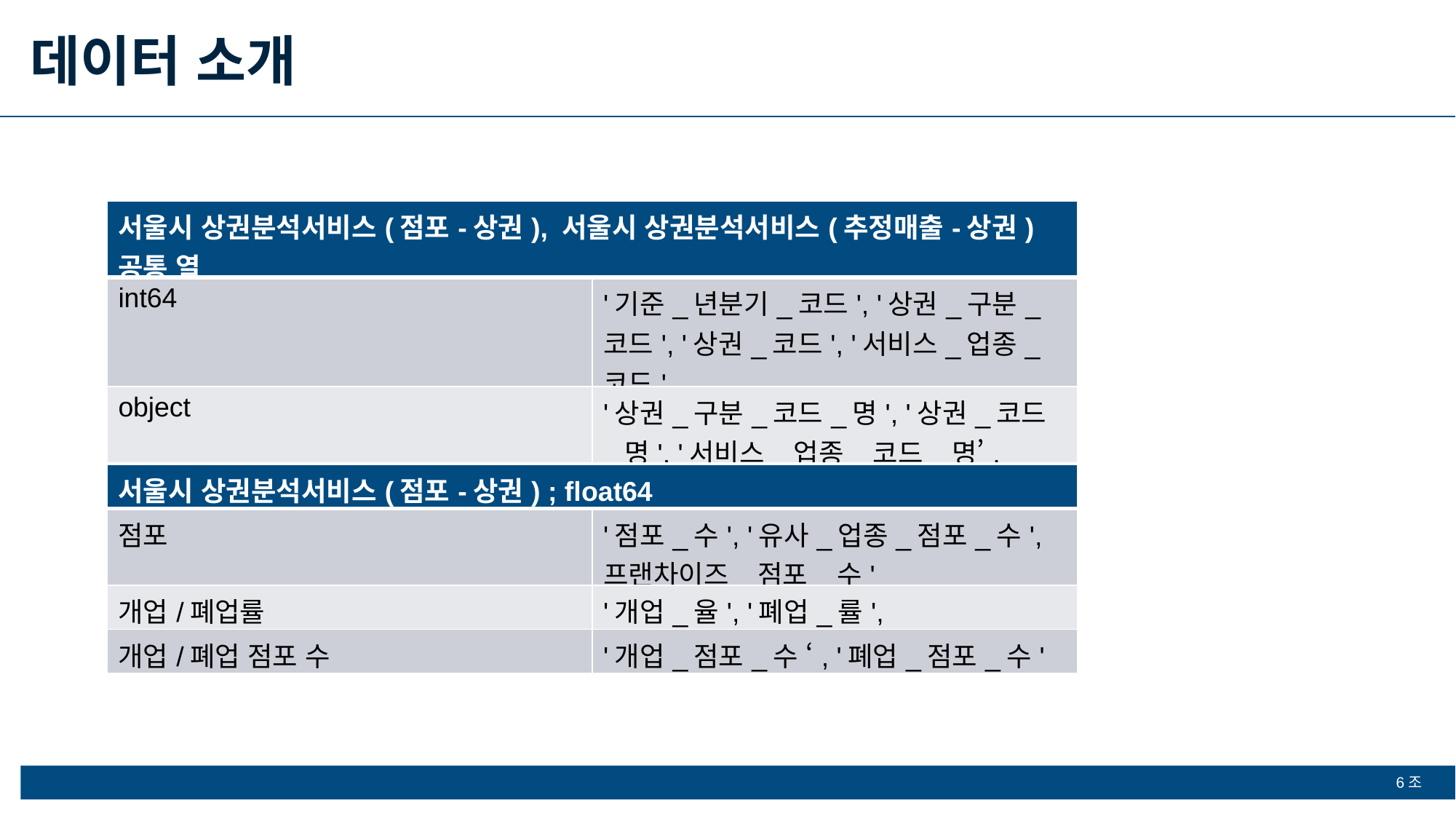

데이터 소개
| 서울시 상권분석서비스(점포-상권), 서울시 상권분석서비스(추정매출-상권) 공통 열 |  |
| --- | --- |
| int64 | '기준\_년분기\_코드', '상권\_구분\_코드', '상권\_코드', '서비스\_업종\_코드', |
| object | '상권\_구분\_코드\_명', '상권\_코드\_명', '서비스\_업종\_코드\_명’, |
| 서울시 상권분석서비스(점포-상권) ; float64 |  |
| --- | --- |
| 점포 | '점포\_수', '유사\_업종\_점포\_수', 프랜차이즈\_점포\_수' |
| 개업/폐업률 | '개업\_율', '폐업\_률', |
| 개업/폐업 점포 수 | '개업\_점포\_수 ‘, '폐업\_점포\_수' |